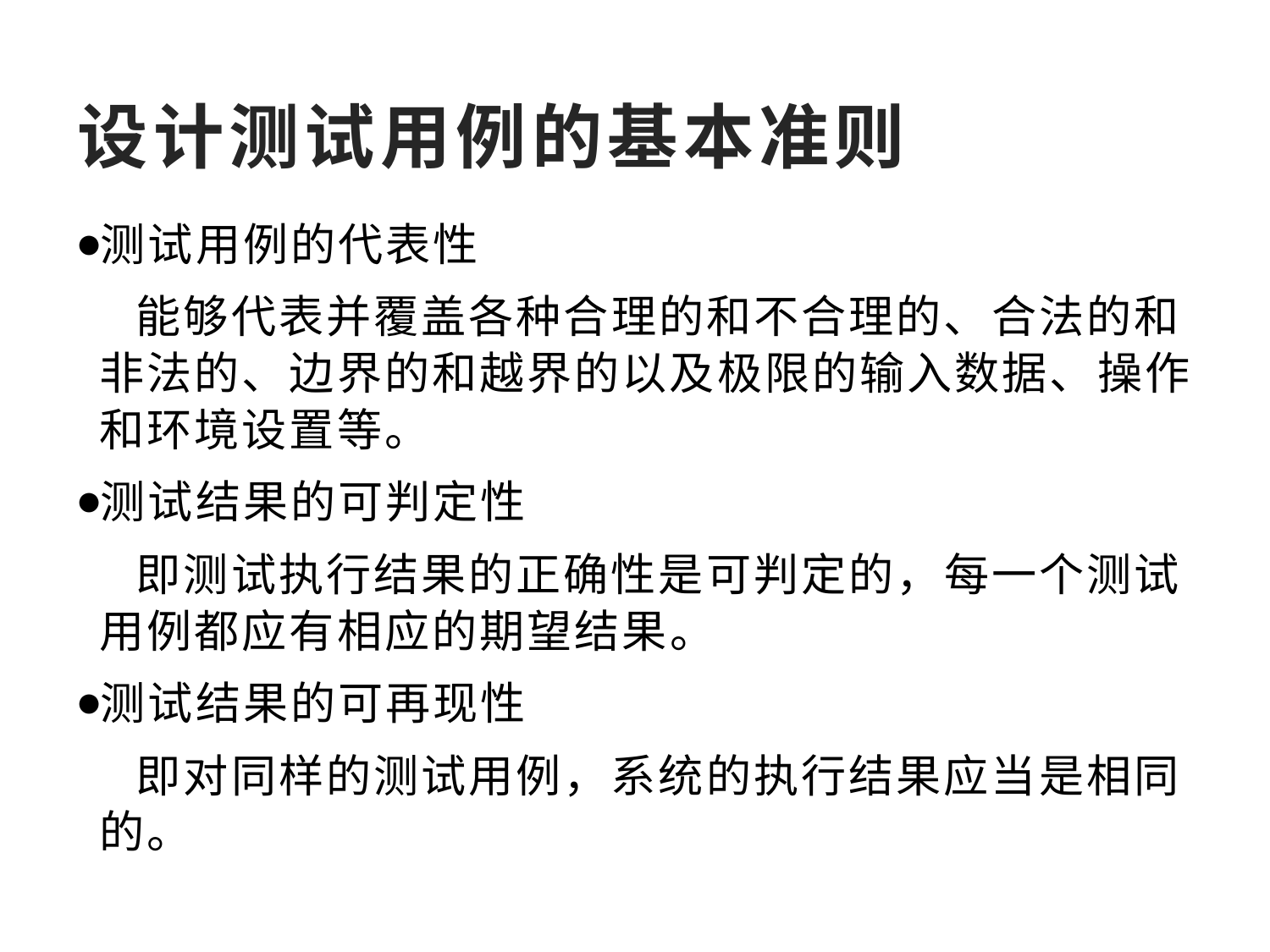

# 设计测试用例的基本准则
测试用例的代表性
    能够代表并覆盖各种合理的和不合理的、合法的和非法的、边界的和越界的以及极限的输入数据、操作和环境设置等。
测试结果的可判定性
    即测试执行结果的正确性是可判定的，每一个测试用例都应有相应的期望结果。
测试结果的可再现性
    即对同样的测试用例，系统的执行结果应当是相同的。